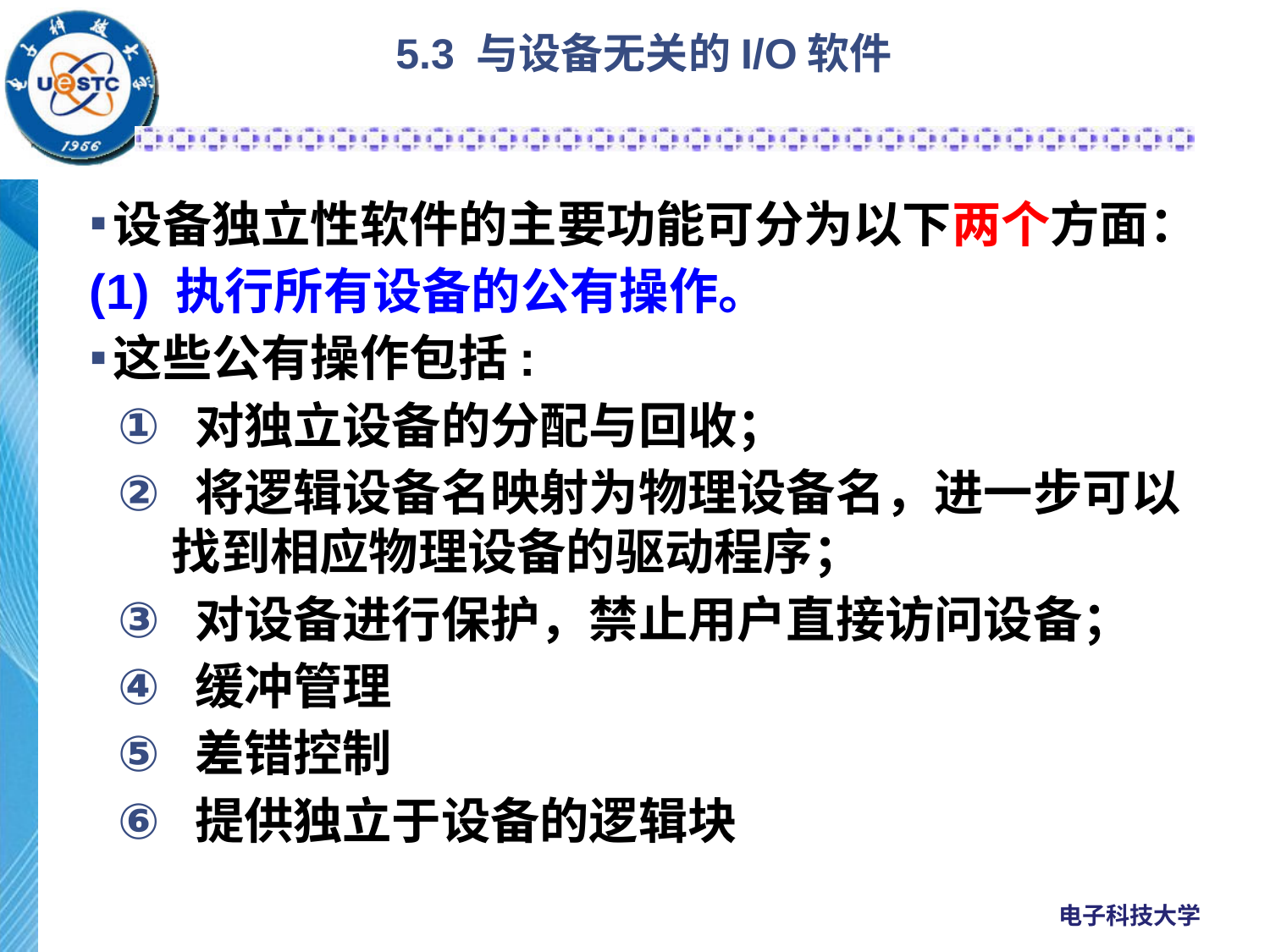

# 5.3 与设备无关的I/O软件
设备独立性软件的主要功能可分为以下两个方面：
(1) 执行所有设备的公有操作。
这些公有操作包括:
 对独立设备的分配与回收；
 将逻辑设备名映射为物理设备名，进一步可以找到相应物理设备的驱动程序；
 对设备进行保护，禁止用户直接访问设备；
 缓冲管理
 差错控制
 提供独立于设备的逻辑块